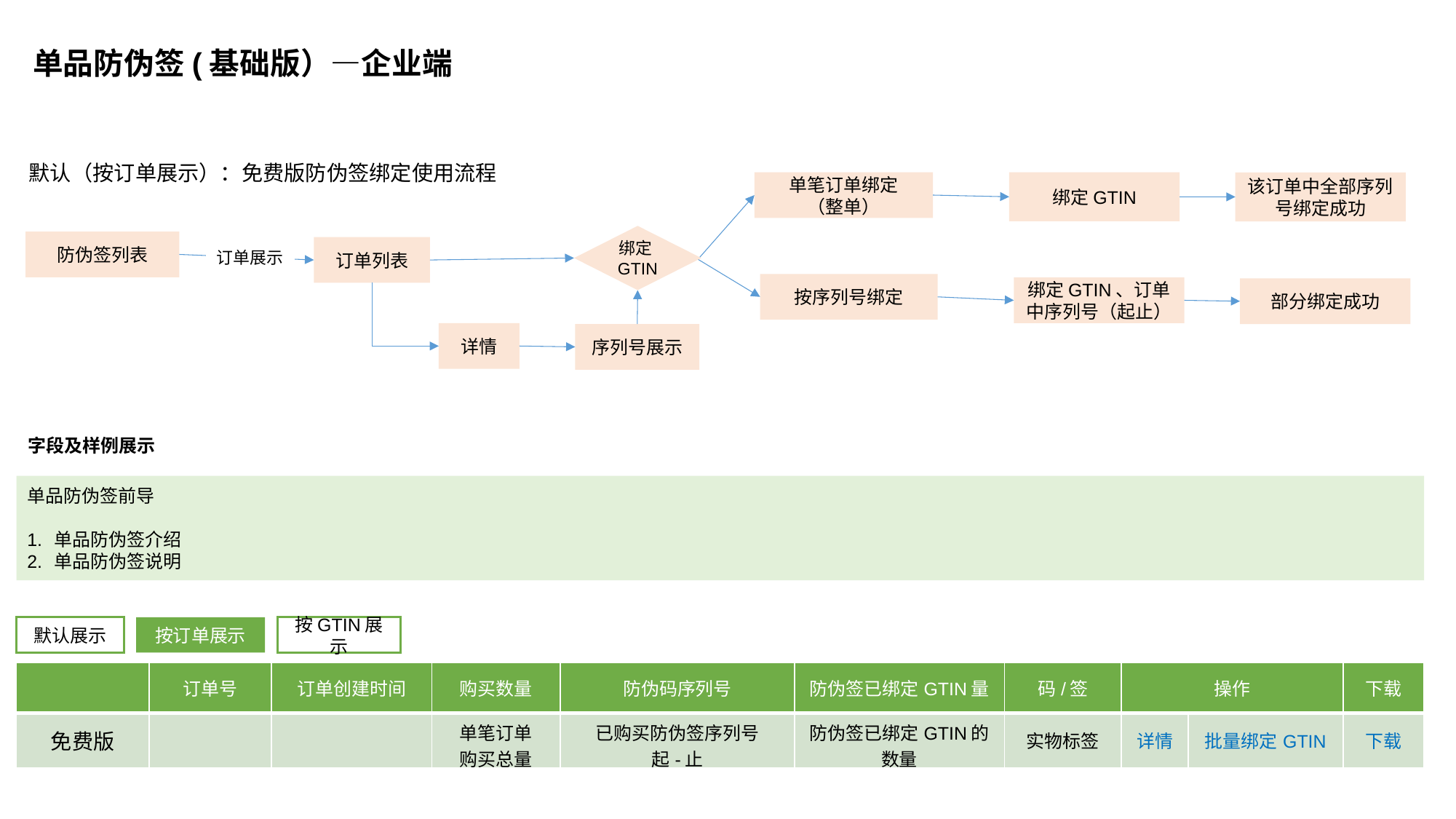

单品防伪签(基础版）—企业端
默认（按订单展示）：免费版防伪签绑定使用流程
单笔订单绑定
（整单）
绑定GTIN
该订单中全部序列号绑定成功
绑定GTIN
防伪签列表
订单列表
订单展示
按序列号绑定
绑定GTIN、订单中序列号（起止）
部分绑定成功
详情
序列号展示
字段及样例展示
单品防伪签前导

单品防伪签介绍
单品防伪签说明
按订单展示
按GTIN展示
默认展示
|  | 订单号 | 订单创建时间 | 购买数量 | 防伪码序列号 | 防伪签已绑定GTIN量 | 码/签 | 操作 |  | 下载 |
| --- | --- | --- | --- | --- | --- | --- | --- | --- | --- |
| 免费版 |  |  | 单笔订单 购买总量 | 已购买防伪签序列号 起-止 | 防伪签已绑定GTIN的数量 | 实物标签 | 详情 | 批量绑定GTIN | 下载 |